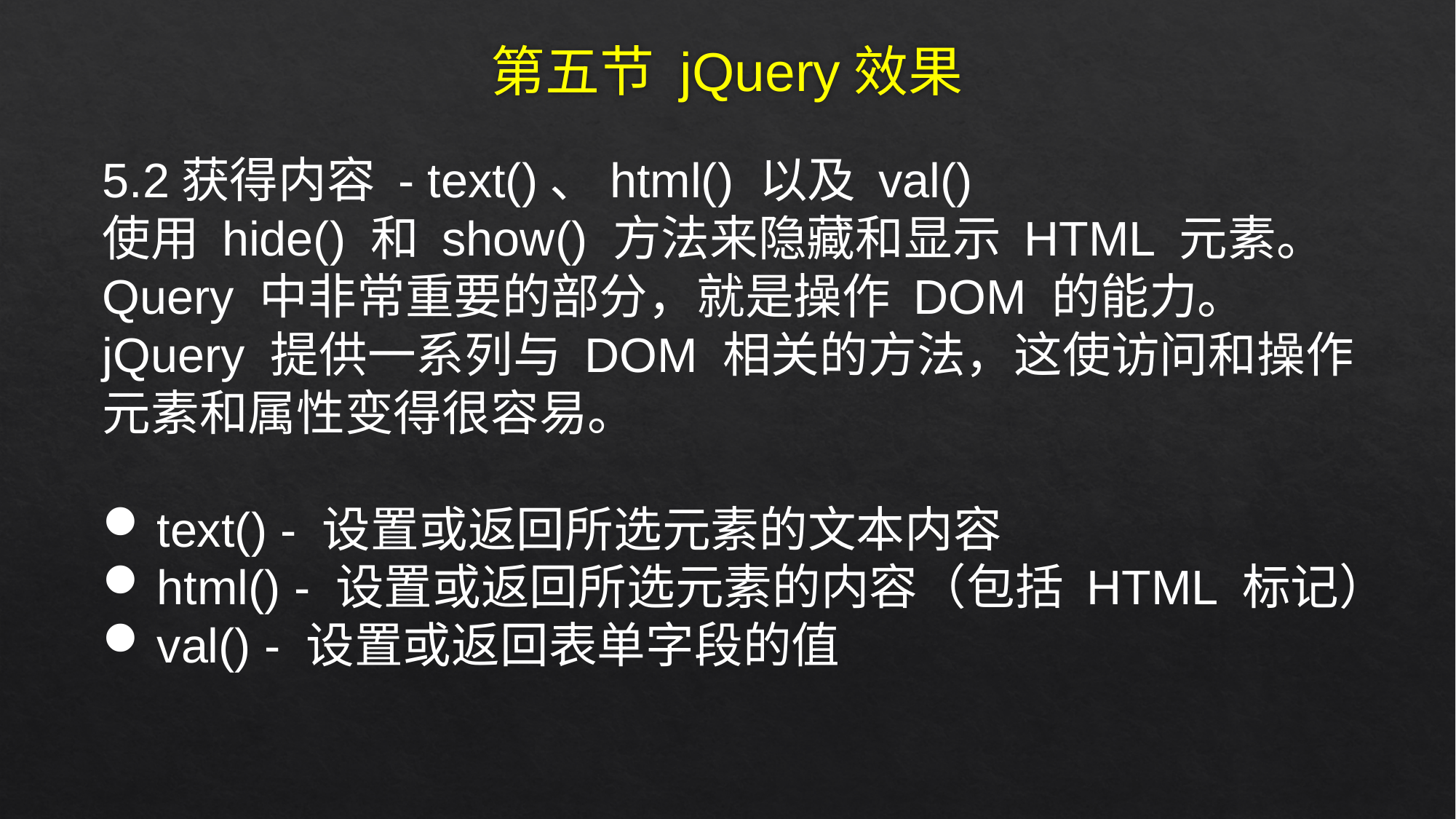

# 第五节 jQuery效果
5.2获得内容 - text()、html() 以及 val()
使用 hide() 和 show() 方法来隐藏和显示 HTML 元素。
Query 中非常重要的部分，就是操作 DOM 的能力。
jQuery 提供一系列与 DOM 相关的方法，这使访问和操作
元素和属性变得很容易。

text() - 设置或返回所选元素的文本内容
html() - 设置或返回所选元素的内容（包括 HTML 标记）
val() - 设置或返回表单字段的值